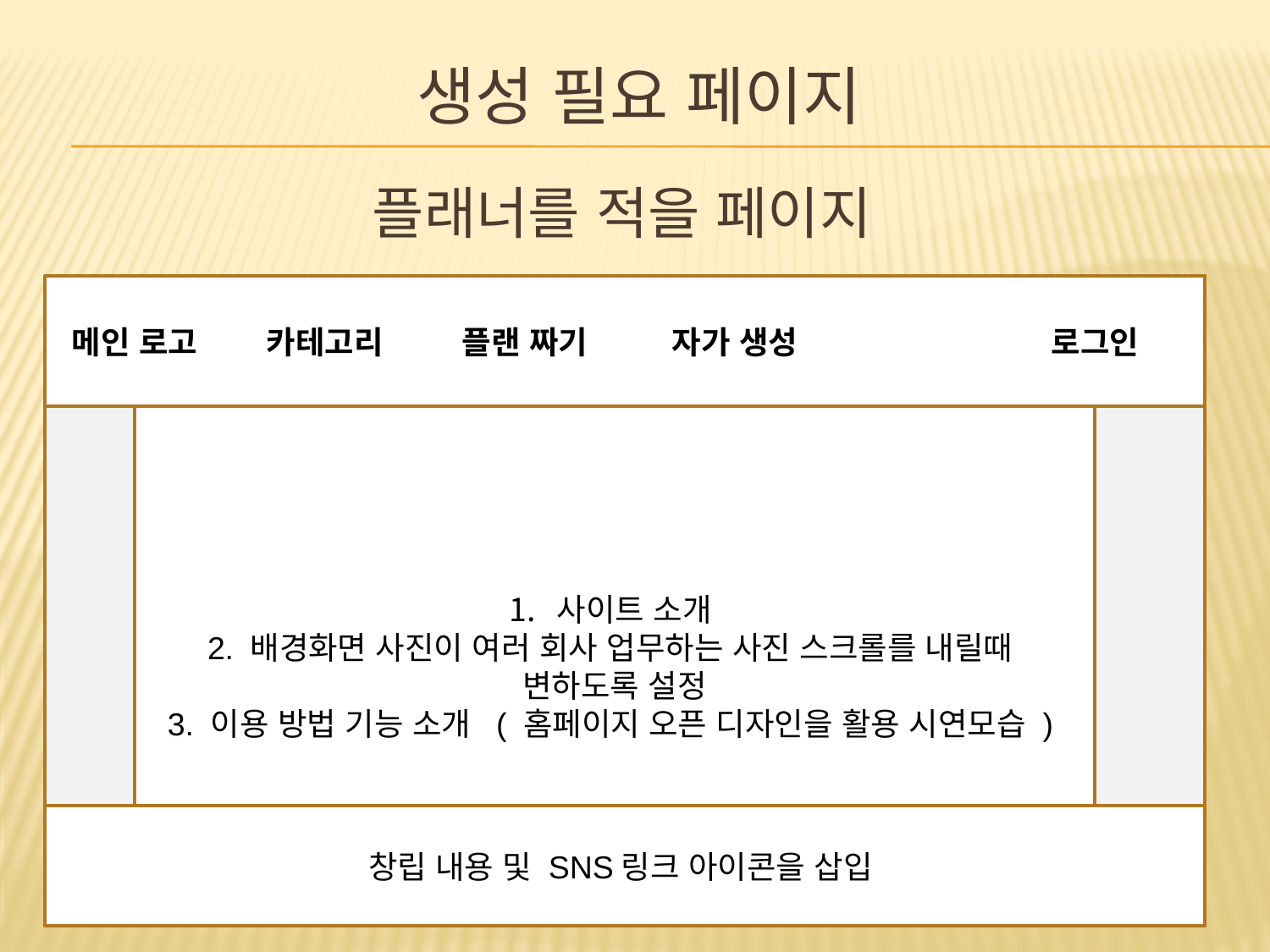

# 생성 필요 페이지
플래너를 적을 페이지

로그인
메인 로고
카테고리
플랜 짜기
자가 생성
사이트 소개
2. 배경화면 사진이 여러 회사 업무하는 사진 스크롤를 내릴때
변하도록 설정
3. 이용 방법 기능 소개  ( 홈페이지 오픈 디자인을 활용 시연모습 )
창립 내용 및 SNS링크 아이콘을 삽입